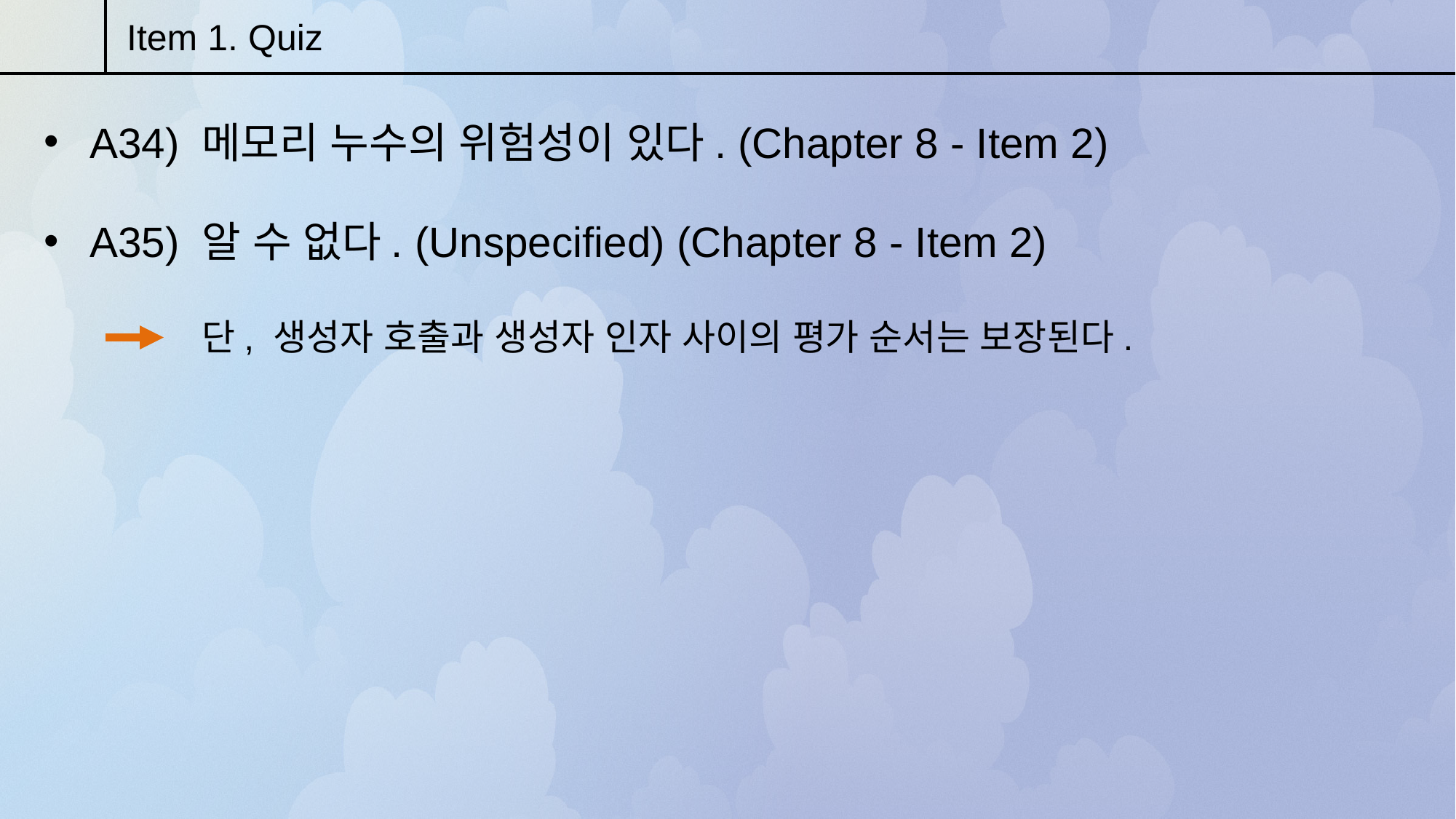

Item 1. Quiz
 A34) 메모리 누수의 위험성이 있다. (Chapter 8 - Item 2)
 A35) 알 수 없다. (Unspecified) (Chapter 8 - Item 2)
단, 생성자 호출과 생성자 인자 사이의 평가 순서는 보장된다.